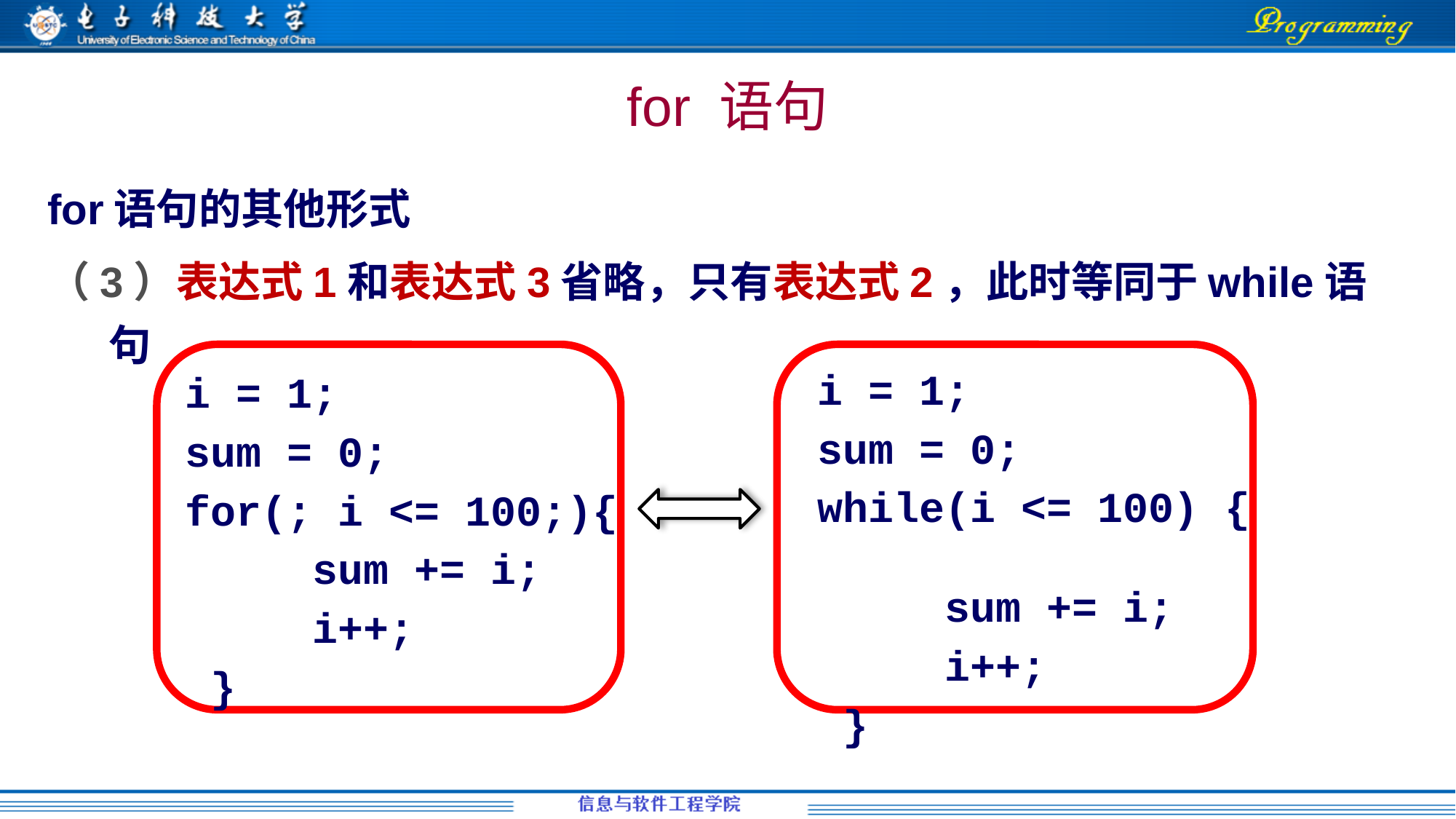

# for 语句
for语句的其他形式
（3）表达式1和表达式3省略，只有表达式2，此时等同于while语句

i = 1;
sum = 0;
while(i <= 100) {
     sum += i;
     i++;
 }

i = 1;
sum = 0;
for(; i <= 100;){
     sum += i;
     i++;
 }